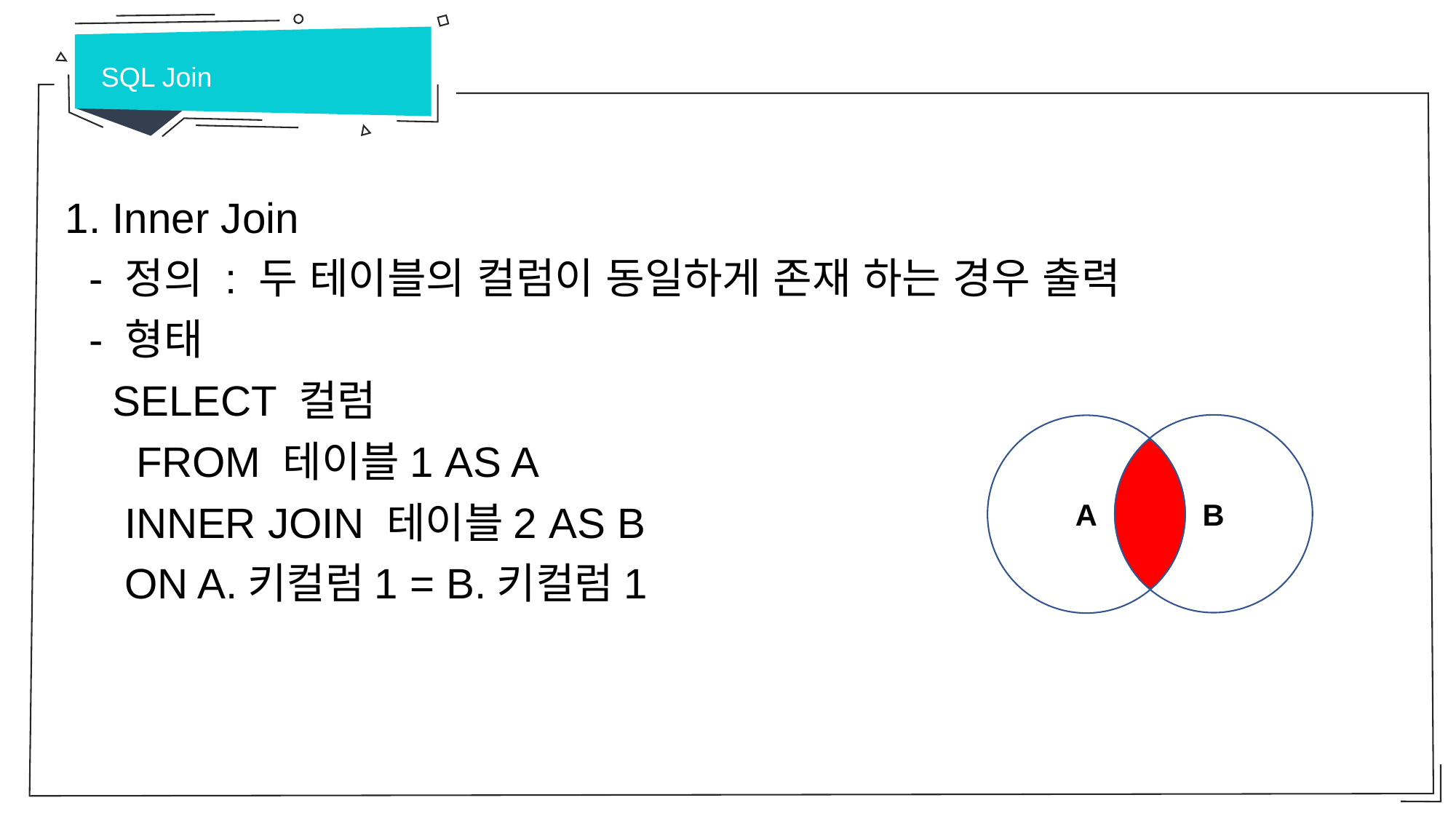

SQL Join
1. Inner Join
  - 정의 : 두 테이블의 컬럼이 동일하게 존재 하는 경우 출력
  - 형태
    SELECT 컬럼
      FROM 테이블1 AS A
     INNER JOIN 테이블2 AS B
     ON A.키컬럼1 = B.키컬럼1
B
A